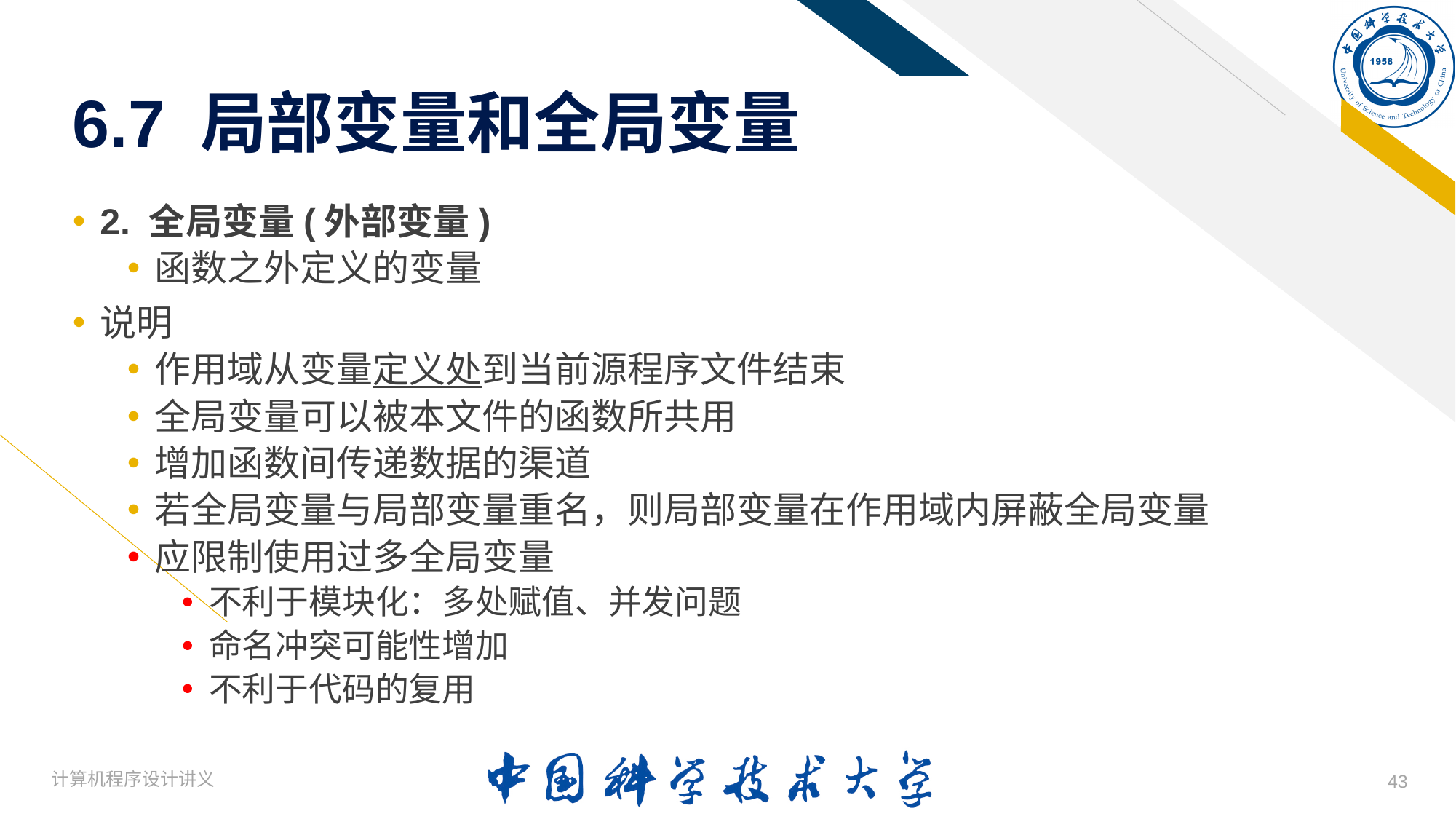

# 6.7 局部变量和全局变量
2. 全局变量(外部变量)
函数之外定义的变量
说明
作用域从变量定义处到当前源程序文件结束
全局变量可以被本文件的函数所共用
增加函数间传递数据的渠道
若全局变量与局部变量重名，则局部变量在作用域内屏蔽全局变量
应限制使用过多全局变量
不利于模块化：多处赋值、并发问题
命名冲突可能性增加
不利于代码的复用

计算机程序设计讲义
43